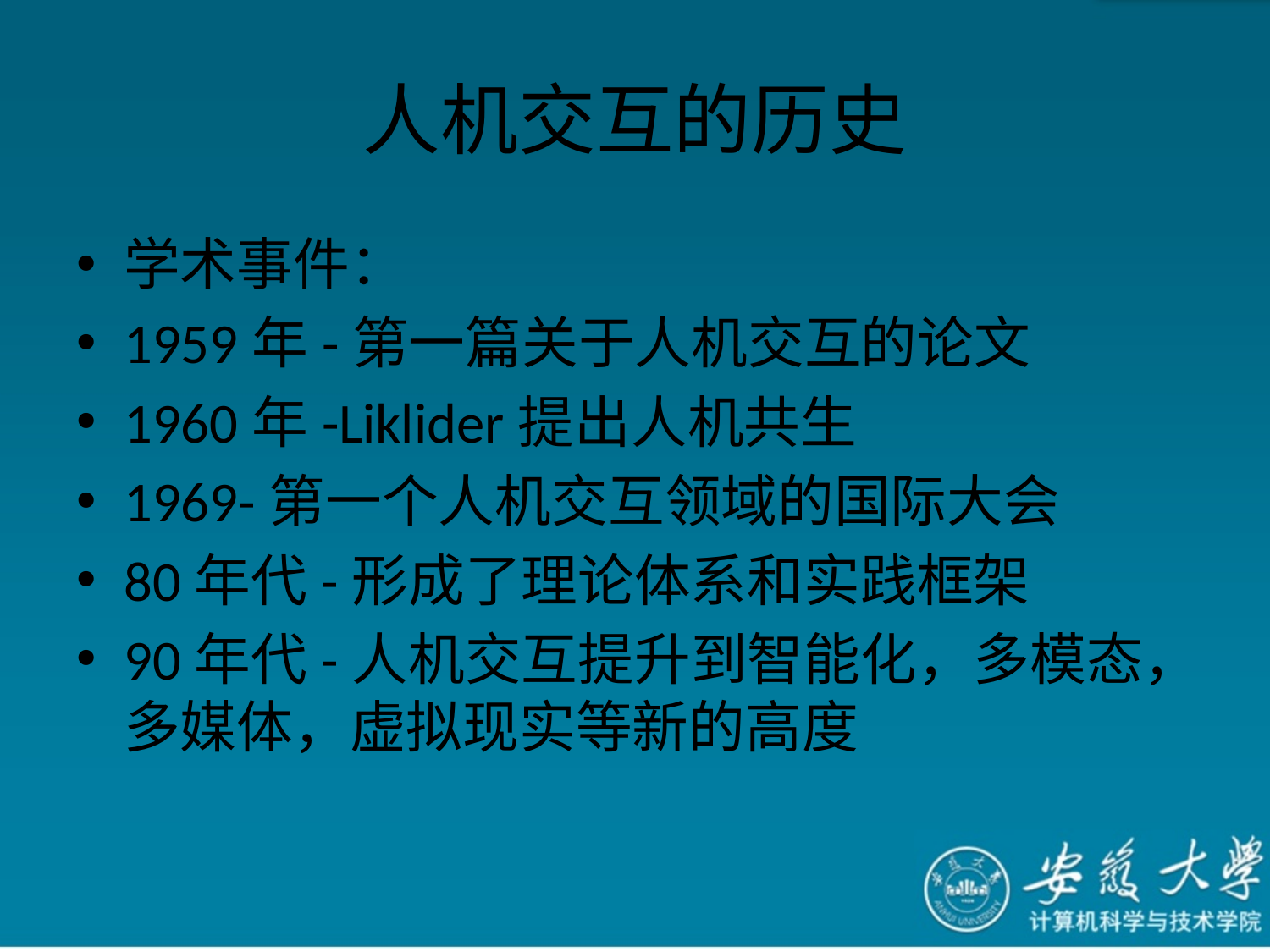

# 人机交互的历史
学术事件：
1959年-第一篇关于人机交互的论文
1960年-Liklider提出人机共生
1969-第一个人机交互领域的国际大会
80年代-形成了理论体系和实践框架
90年代-人机交互提升到智能化，多模态，多媒体，虚拟现实等新的高度